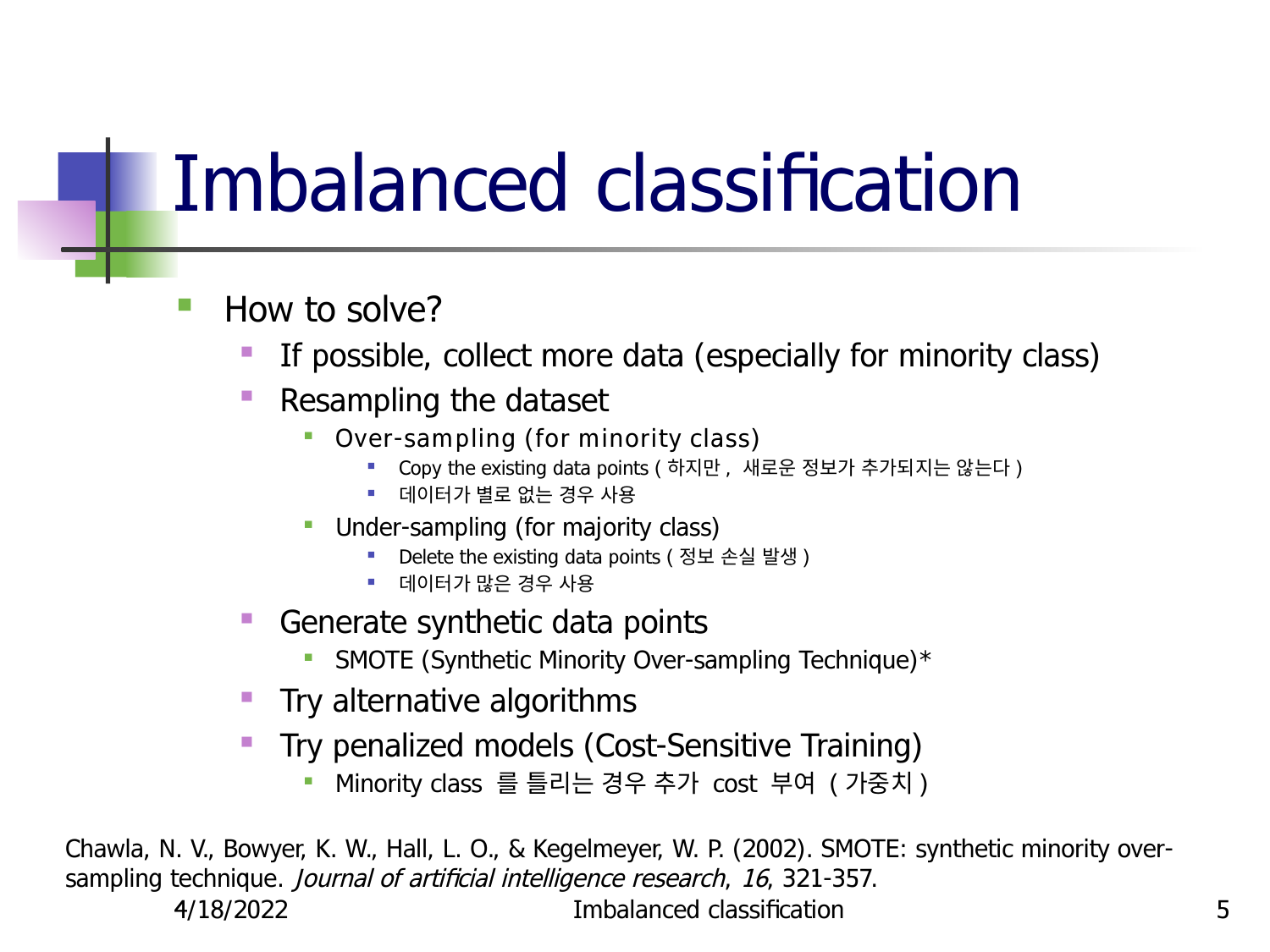

# Imbalanced classification
How to solve?
If possible, collect more data (especially for minority class)
Resampling the dataset
Over-sampling (for minority class)
Copy the existing data points (하지만, 새로운 정보가 추가되지는 않는다)
데이터가 별로 없는 경우 사용
Under-sampling (for majority class)
Delete the existing data points (정보 손실 발생)
데이터가 많은 경우 사용
Generate synthetic data points
SMOTE (Synthetic Minority Over-sampling Technique)*
Try alternative algorithms
Try penalized models (Cost-Sensitive Training)
Minority class 를 틀리는 경우 추가 cost 부여 (가중치)
Chawla, N. V., Bowyer, K. W., Hall, L. O., & Kegelmeyer, W. P. (2002). SMOTE: synthetic minority over-sampling technique. Journal of artificial intelligence research, 16, 321-357.
4/18/2022
Imbalanced classification
5